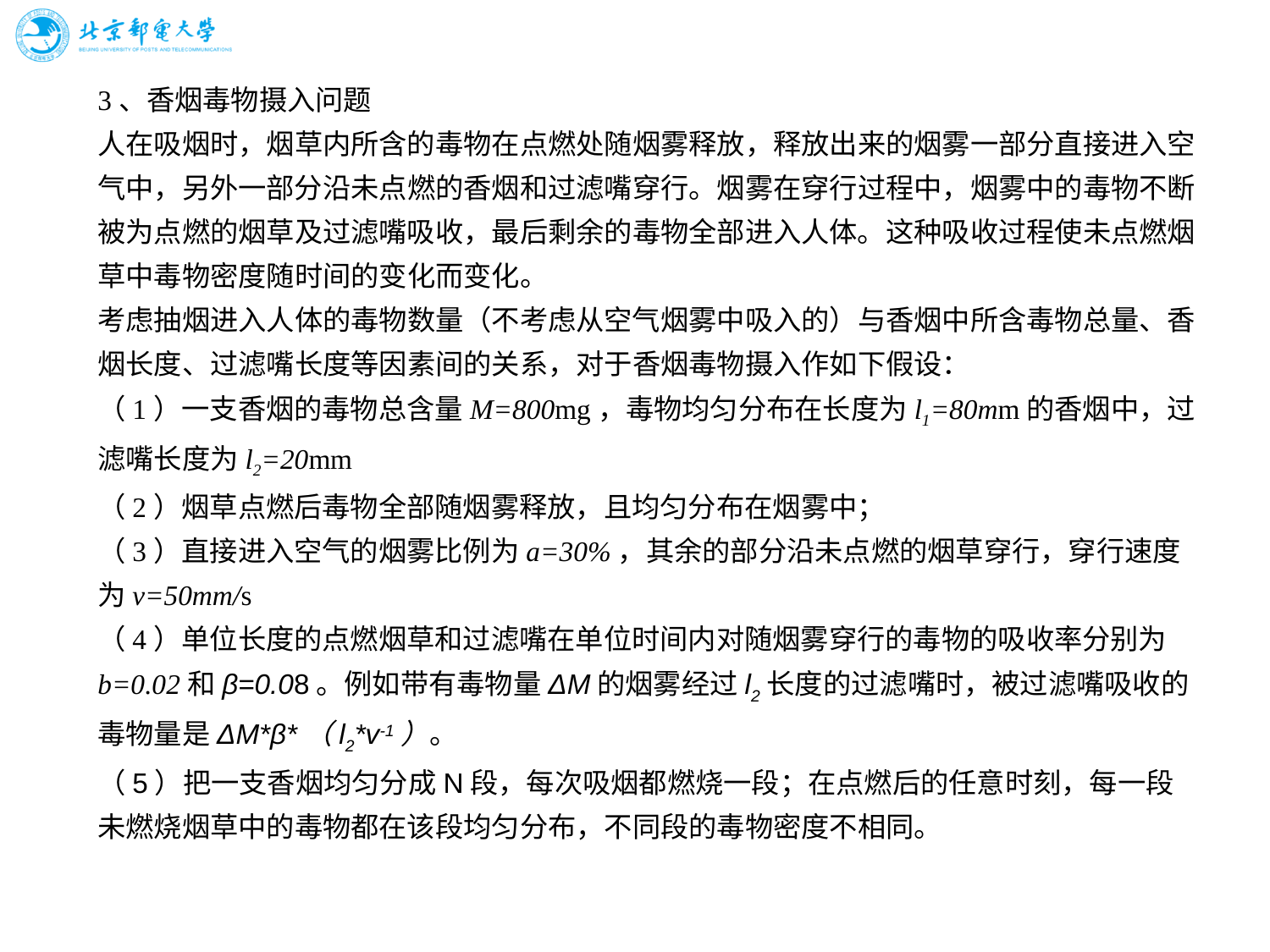

# 3、香烟毒物摄入问题 人在吸烟时，烟草内所含的毒物在点燃处随烟雾释放，释放出来的烟雾一部分直接进入空气中，另外一部分沿未点燃的香烟和过滤嘴穿行。烟雾在穿行过程中，烟雾中的毒物不断被为点燃的烟草及过滤嘴吸收，最后剩余的毒物全部进入人体。这种吸收过程使未点燃烟草中毒物密度随时间的变化而变化。 考虑抽烟进入人体的毒物数量（不考虑从空气烟雾中吸入的）与香烟中所含毒物总量、香烟长度、过滤嘴长度等因素间的关系，对于香烟毒物摄入作如下假设： （1）一支香烟的毒物总含量M=800mg，毒物均匀分布在长度为l1=80mm的香烟中，过滤嘴长度为l2=20mm （2）烟草点燃后毒物全部随烟雾释放，且均匀分布在烟雾中； （3）直接进入空气的烟雾比例为a=30%，其余的部分沿未点燃的烟草穿行，穿行速度为v=50mm/s （4）单位长度的点燃烟草和过滤嘴在单位时间内对随烟雾穿行的毒物的吸收率分别为b=0.02和β=0.08。例如带有毒物量ΔM的烟雾经过l2长度的过滤嘴时，被过滤嘴吸收的毒物量是ΔM*β*（l2*v-1）。 （5）把一支香烟均匀分成N段，每次吸烟都燃烧一段；在点燃后的任意时刻，每一段未燃烧烟草中的毒物都在该段均匀分布，不同段的毒物密度不相同。